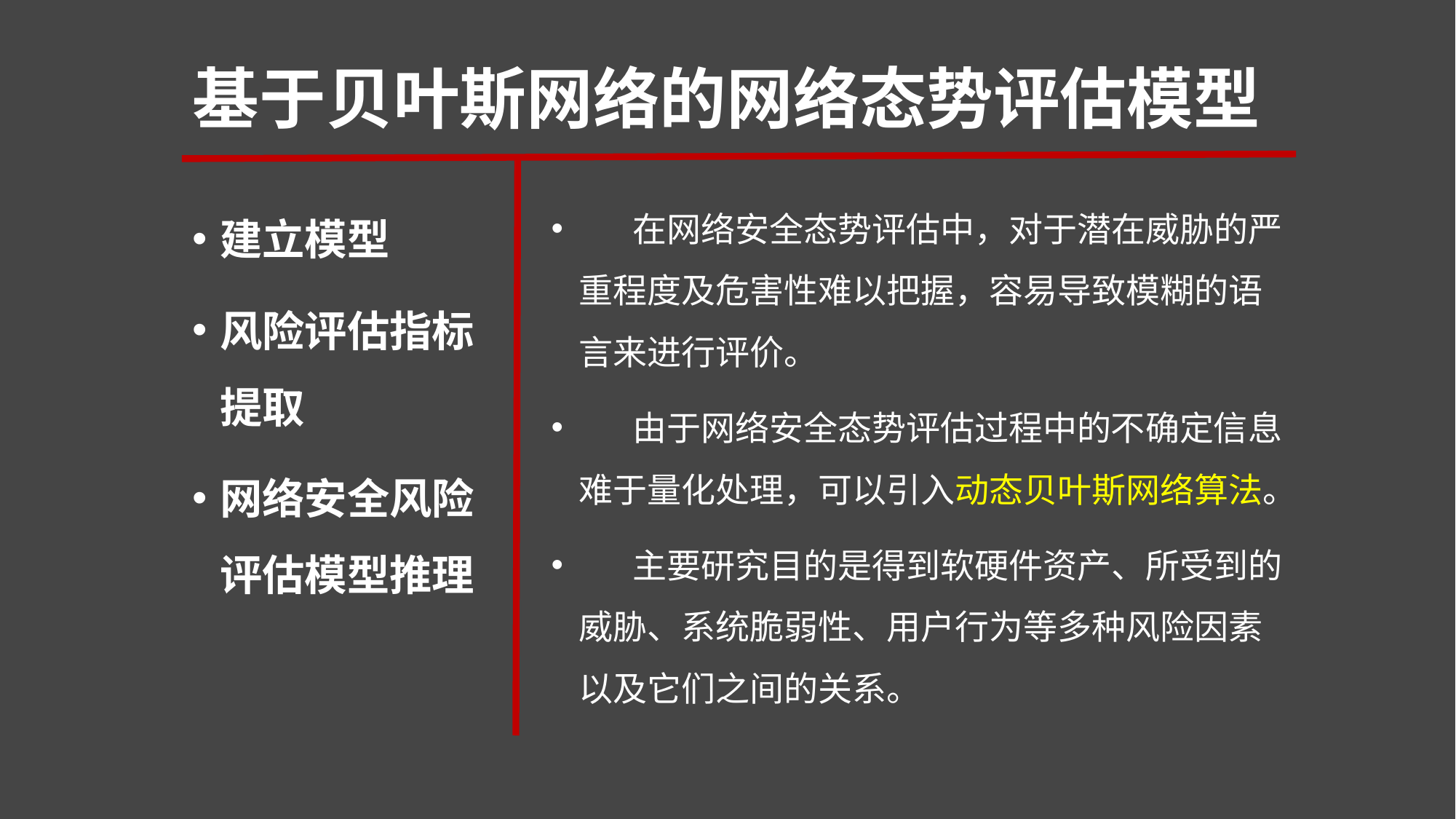

# 基于贝叶斯网络的网络态势评估模型
建立模型
风险评估指标提取
网络安全风险评估模型推理

      在网络安全态势评估中，对于潜在威胁的严重程度及危害性难以把握，容易导致模糊的语言来进行评价。
      由于网络安全态势评估过程中的不确定信息难于量化处理，可以引入动态贝叶斯网络算法。
      主要研究目的是得到软硬件资产、所受到的威胁、系统脆弱性、用户行为等多种风险因素以及它们之间的关系。